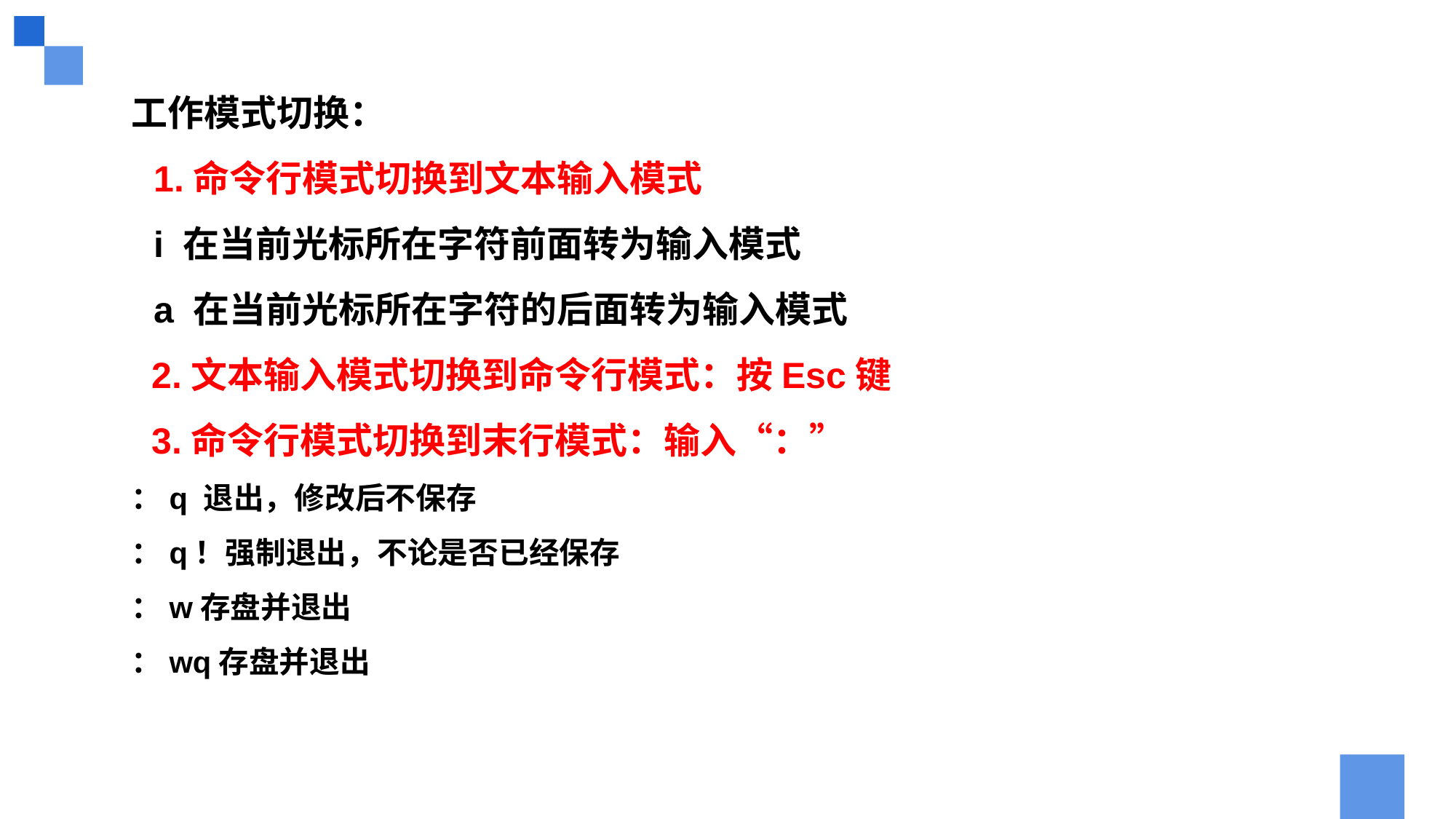

工作模式切换：
1.命令行模式切换到文本输入模式
i 在当前光标所在字符前面转为输入模式
a 在当前光标所在字符的后面转为输入模式
  2.文本输入模式切换到命令行模式：按Esc键
  3.命令行模式切换到末行模式：输入“：”
：q 退出，修改后不保存
：q！强制退出，不论是否已经保存
：w存盘并退出
：wq存盘并退出

26